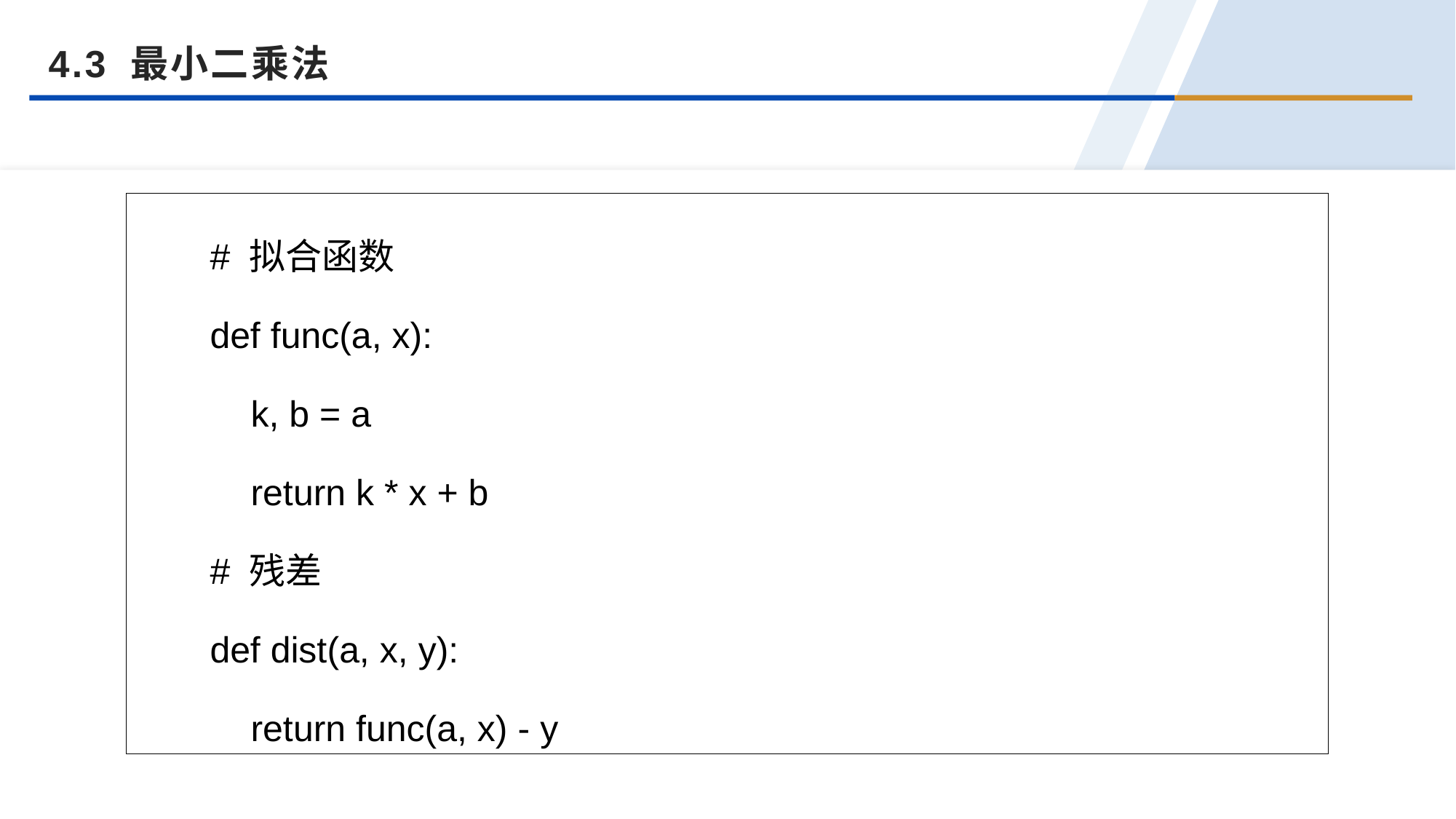

4.3 最小二乘法

# 拟合函数
def func(a, x):
    k, b = a
    return k * x + b
# 残差
def dist(a, x, y):
    return func(a, x) - y